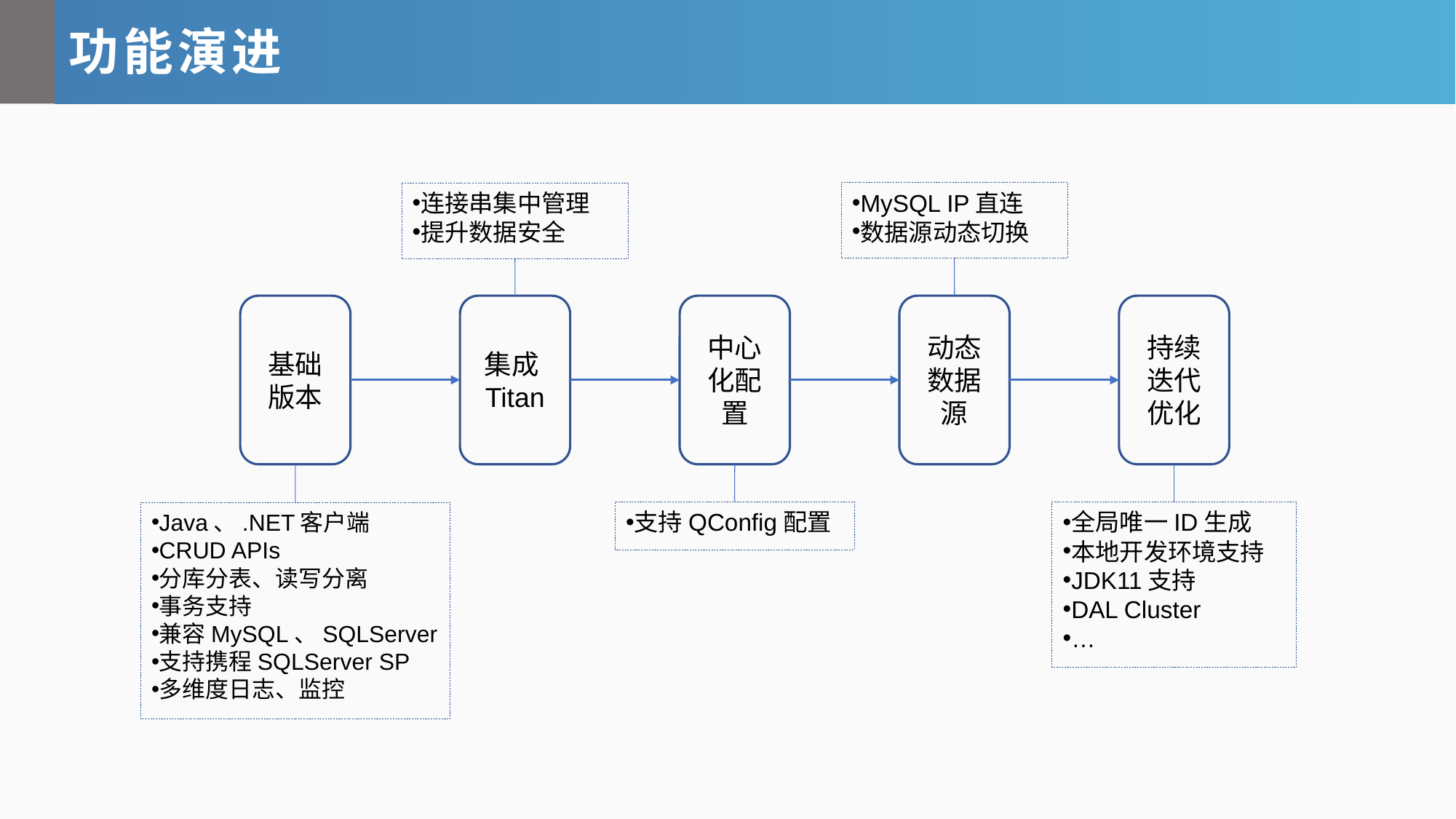

功能演进
MySQL IP直连
数据源动态切换
连接串集中管理
提升数据安全
基础版本
集成Titan
中心化配置
动态数据源
持续迭代优化
支持QConfig配置
全局唯一ID生成
本地开发环境支持
JDK11支持
DAL Cluster
…
Java、.NET客户端
CRUD APIs
分库分表、读写分离
事务支持
兼容MySQL、SQLServer
支持携程SQLServer SP
多维度日志、监控